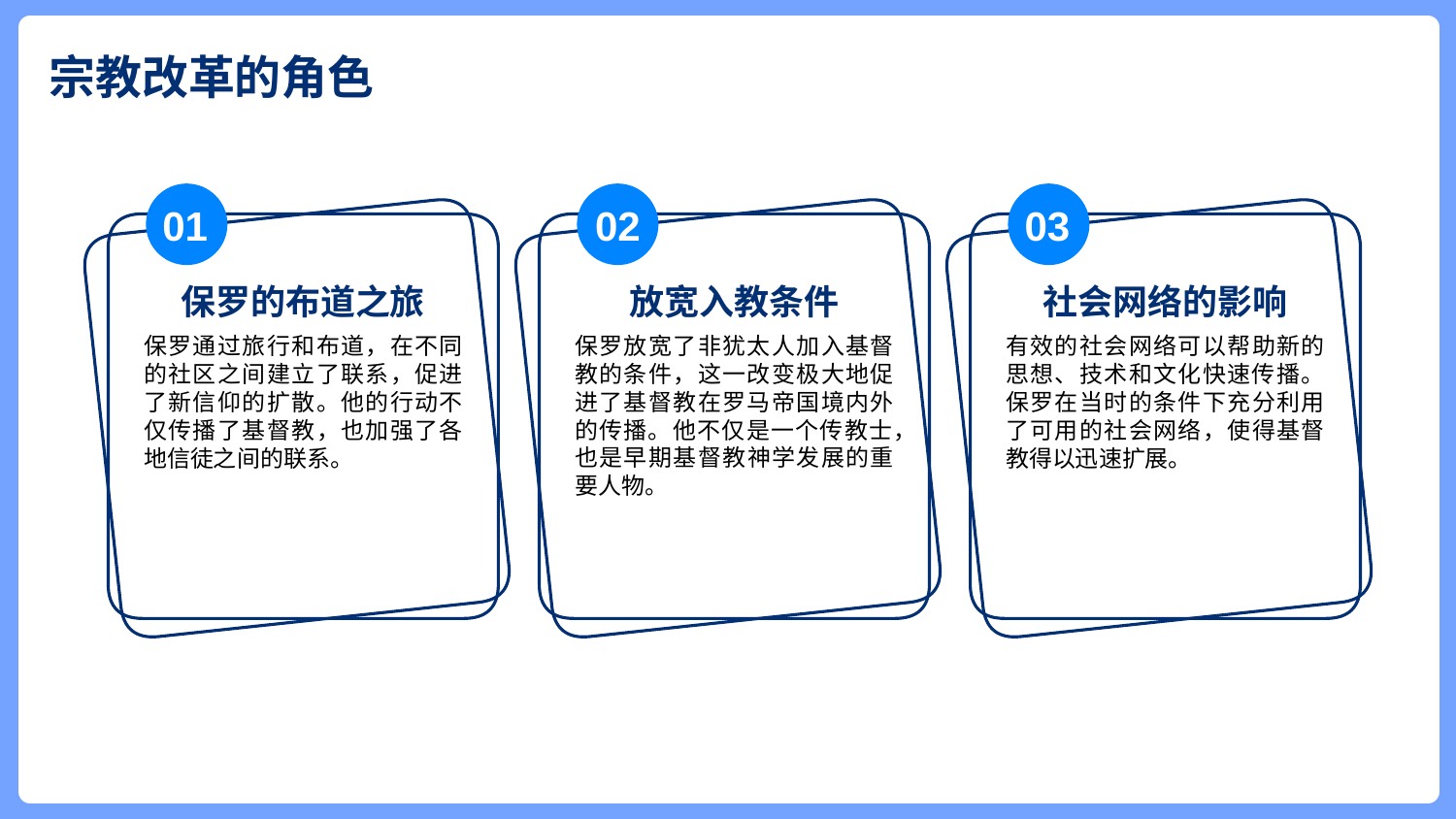

宗教改革的角色
01
03
02

保罗的布道之旅
放宽入教条件
社会网络的影响
保罗通过旅行和布道，在不同的社区之间建立了联系，促进了新信仰的扩散。他的行动不仅传播了基督教，也加强了各地信徒之间的联系。
保罗放宽了非犹太人加入基督教的条件，这一改变极大地促进了基督教在罗马帝国境内外的传播。他不仅是一个传教士，也是早期基督教神学发展的重要人物。
有效的社会网络可以帮助新的思想、技术和文化快速传播。保罗在当时的条件下充分利用了可用的社会网络，使得基督教得以迅速扩展。